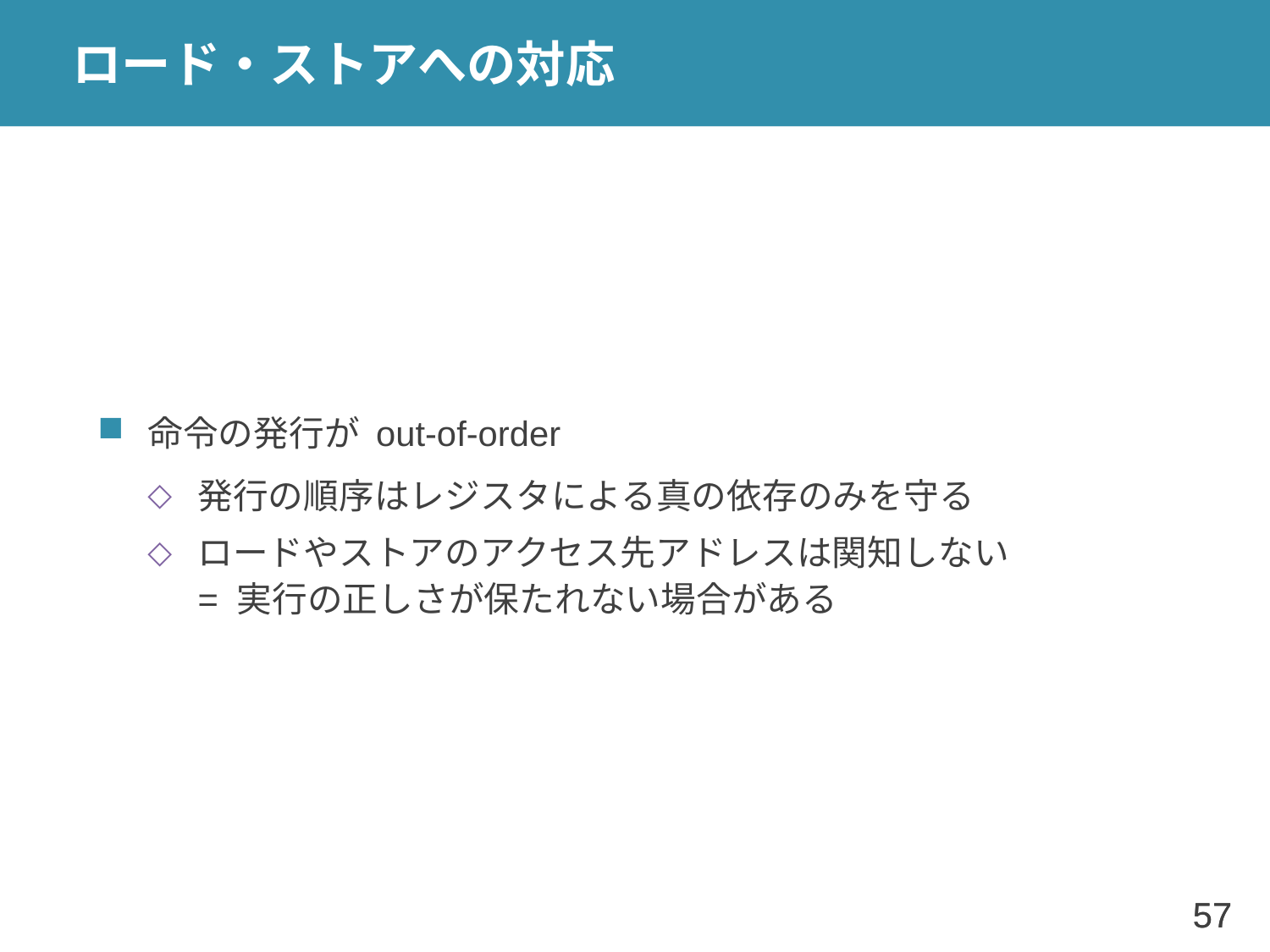

# ロード・ストアへの対応
命令の発行が out-of-order
発行の順序はレジスタによる真の依存のみを守る
ロードやストアのアクセス先アドレスは関知しない
= 実行の正しさが保たれない場合がある